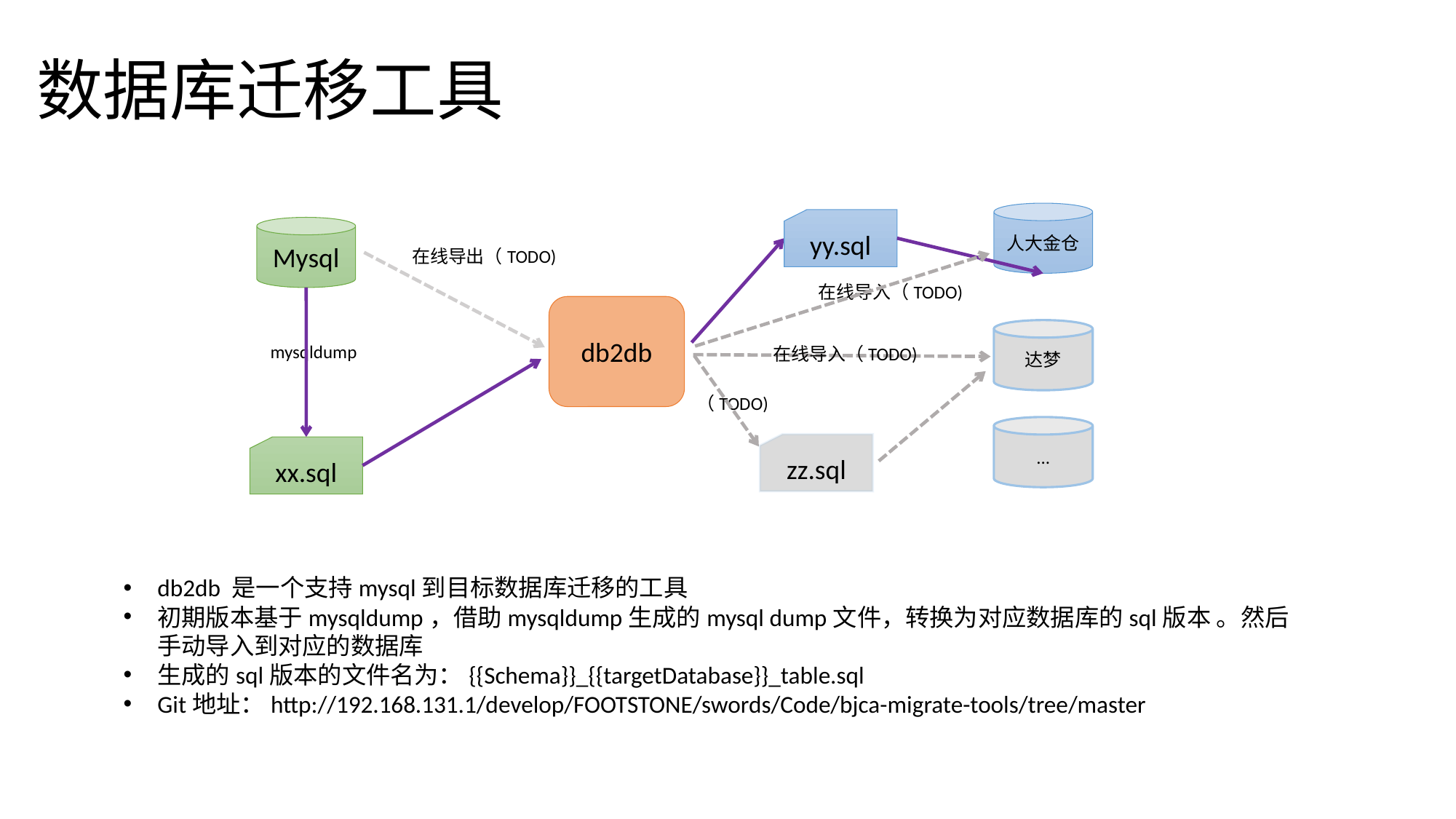

# 数据库迁移工具
人大金仓
yy.sql
Mysql
在线导出（TODO)
在线导入（TODO)
db2db
达梦
在线导入（TODO)
mysqldump

（TODO)
...
zz.sql
xx.sql
db2db 是一个支持mysql到目标数据库迁移的工具
初期版本基于mysqldump，借助mysqldump生成的mysql dump文件，转换为对应数据库的sql版本 。然后手动导入到对应的数据库
生成的sql版本的文件名为：{{Schema}}_{{targetDatabase}}_table.sql
Git地址：http://192.168.131.1/develop/FOOTSTONE/swords/Code/bjca-migrate-tools/tree/master